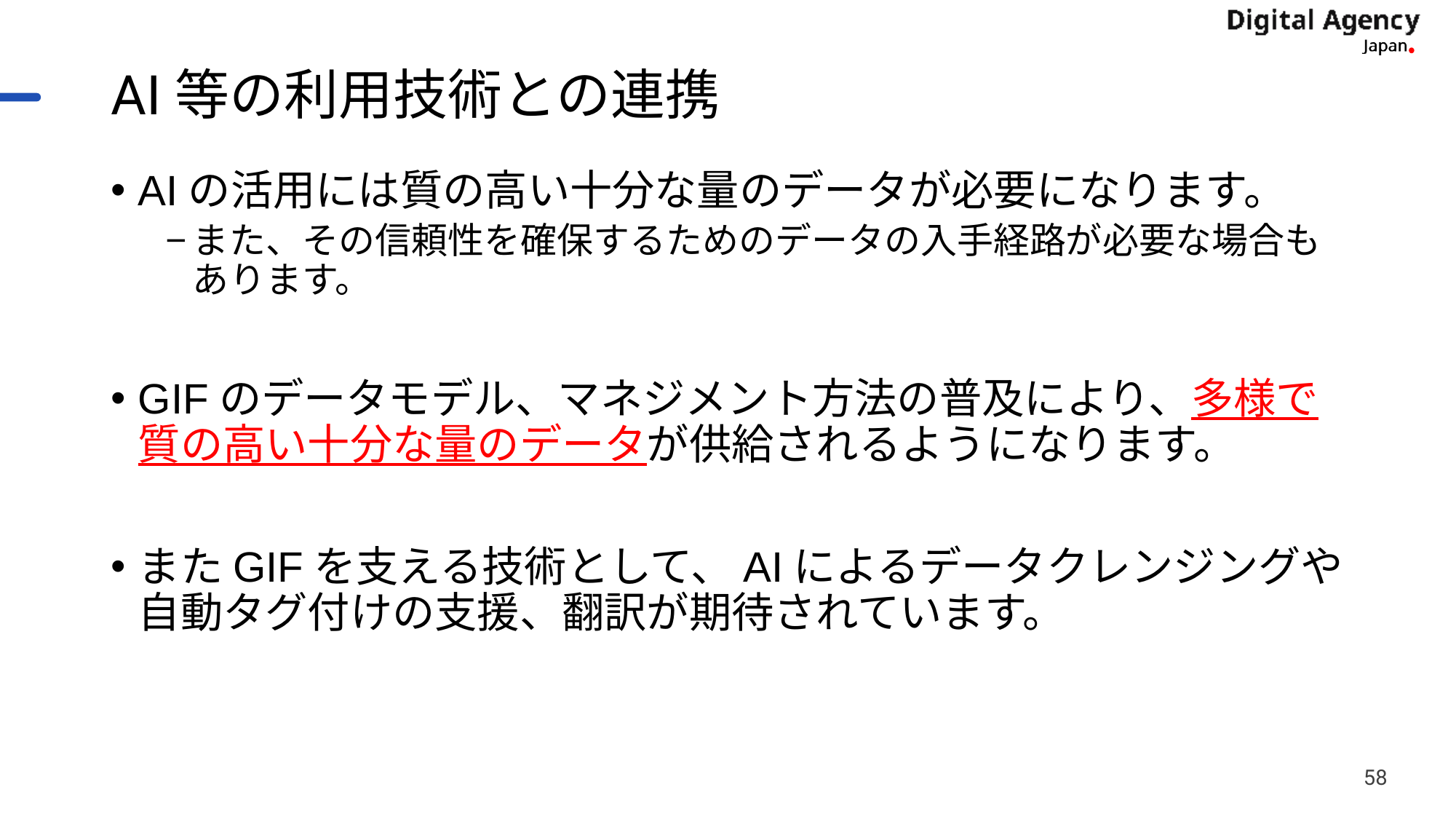

# AI等の利用技術との連携
AIの活用には質の高い十分な量のデータが必要になります。
また、その信頼性を確保するためのデータの入手経路が必要な場合もあります。

GIFのデータモデル、マネジメント方法の普及により、多様で質の高い十分な量のデータが供給されるようになります。

またGIFを支える技術として、AIによるデータクレンジングや自動タグ付けの支援、翻訳が期待されています。

58